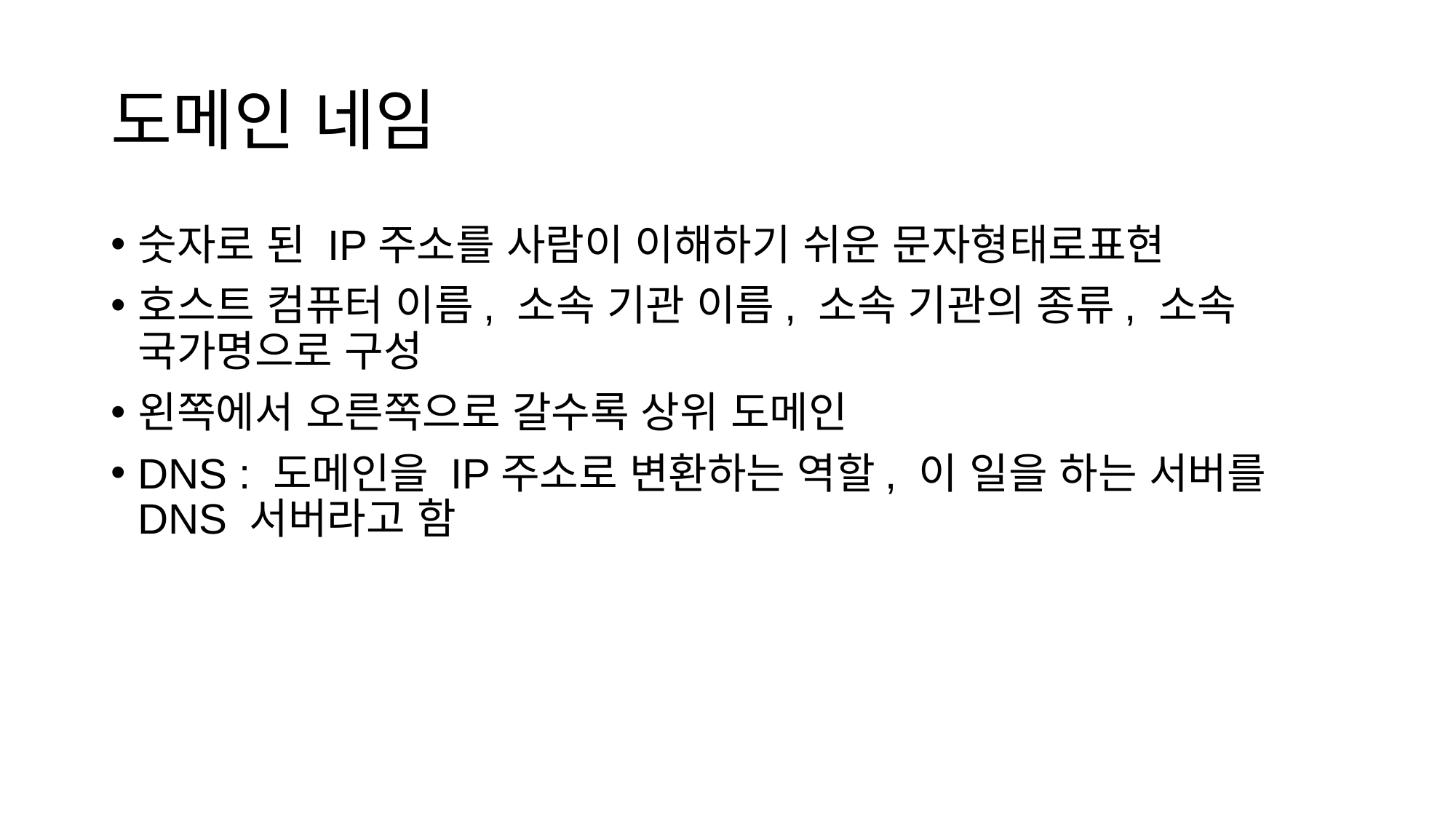

# 도메인 네임
숫자로 된 IP주소를 사람이 이해하기 쉬운 문자형태로표현
호스트 컴퓨터 이름, 소속 기관 이름, 소속 기관의 종류, 소속 국가명으로 구성
왼쪽에서 오른쪽으로 갈수록 상위 도메인
DNS : 도메인을 IP주소로 변환하는 역할, 이 일을 하는 서버를 DNS 서버라고 함